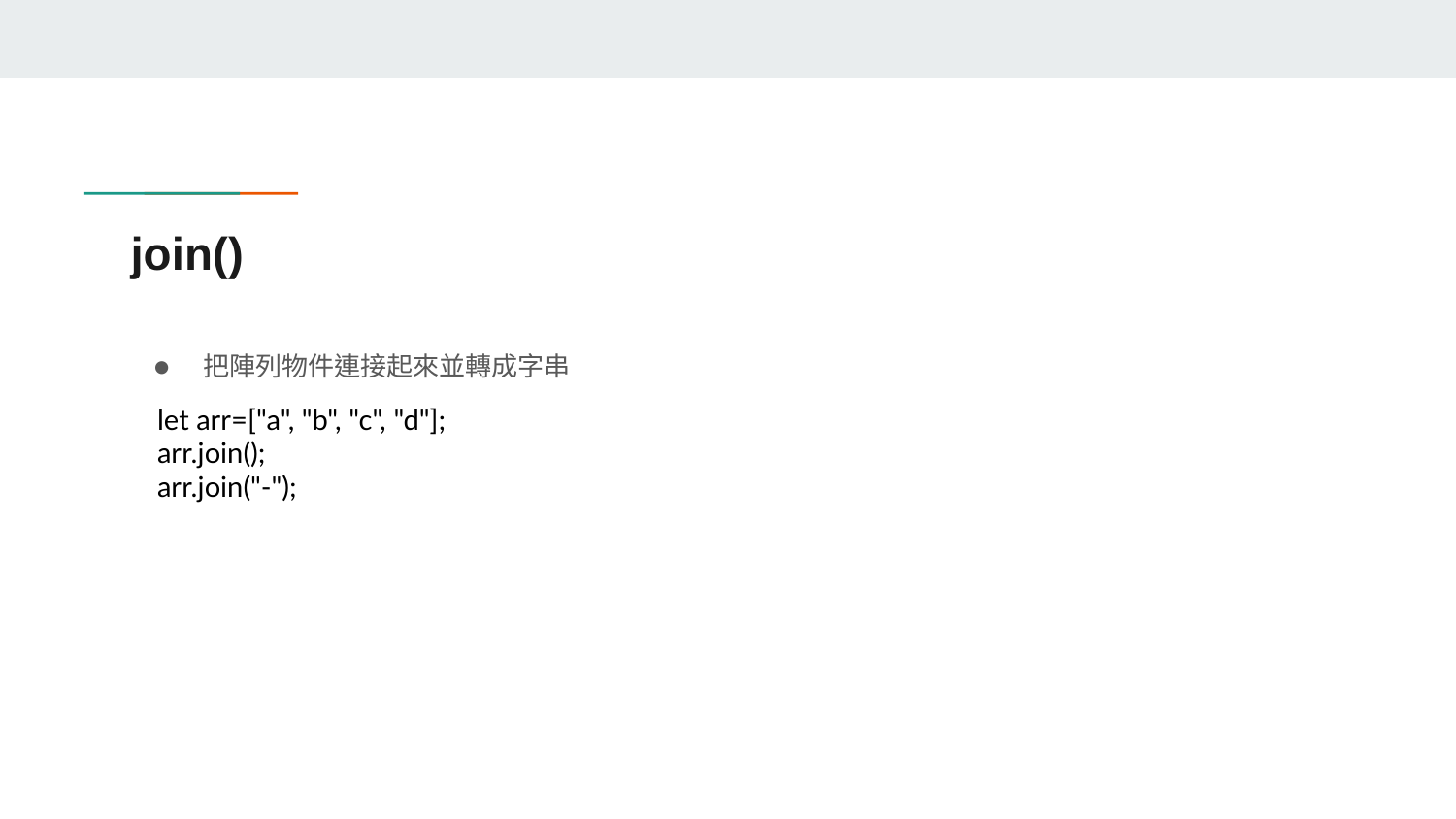

# join()
把陣列物件連接起來並轉成字串
let arr=["a", "b", "c", "d"];
arr.join();
arr.join("-");